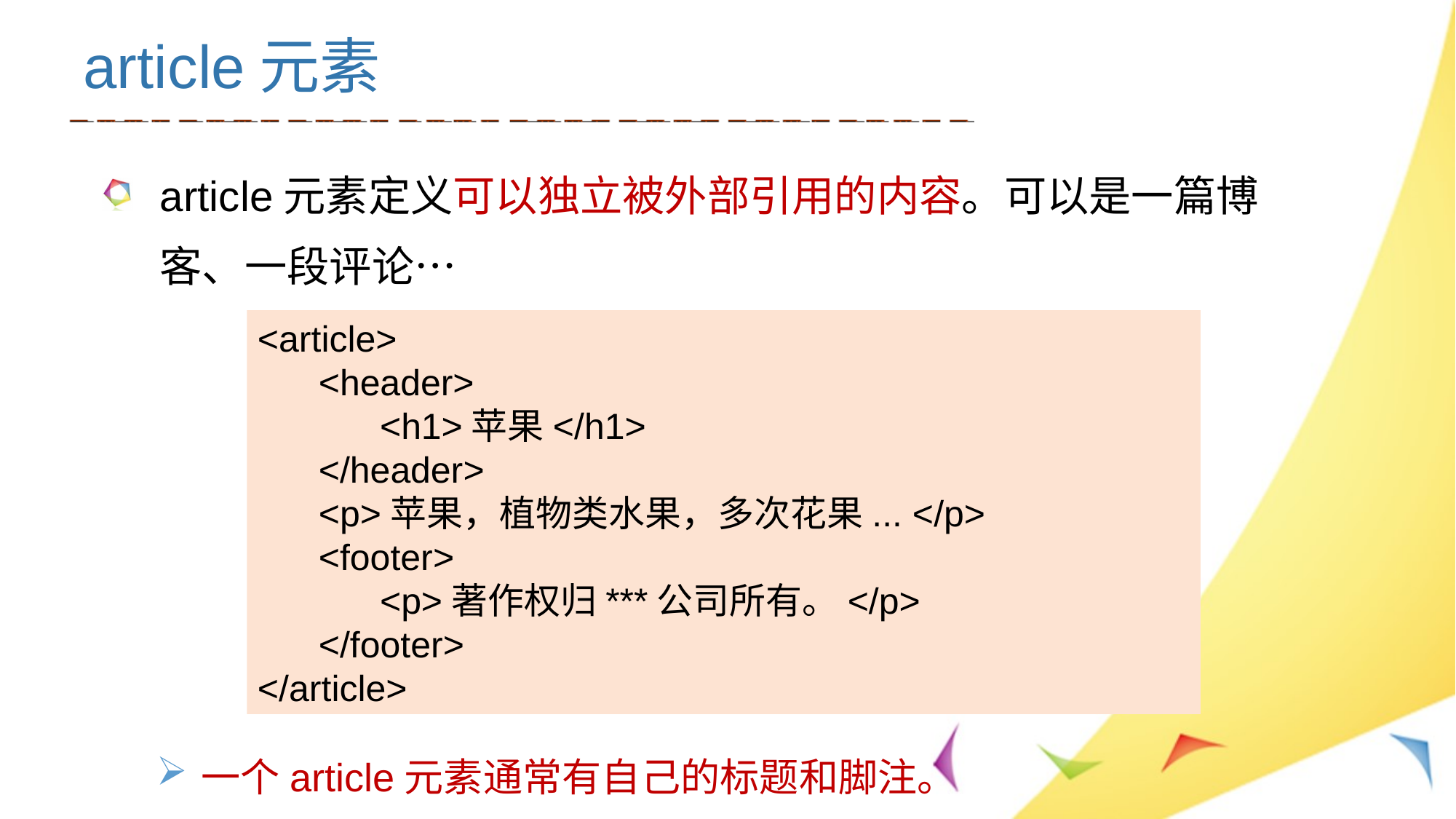

article元素
article元素定义可以独立被外部引用的内容。可以是一篇博客、一段评论…
<article>
      <header>
            <h1>苹果</h1>
      </header>
      <p>苹果，植物类水果，多次花果... </p>
      <footer>
            <p>著作权归***公司所有。</p>
      </footer>
</article>
一个article元素通常有自己的标题和脚注。